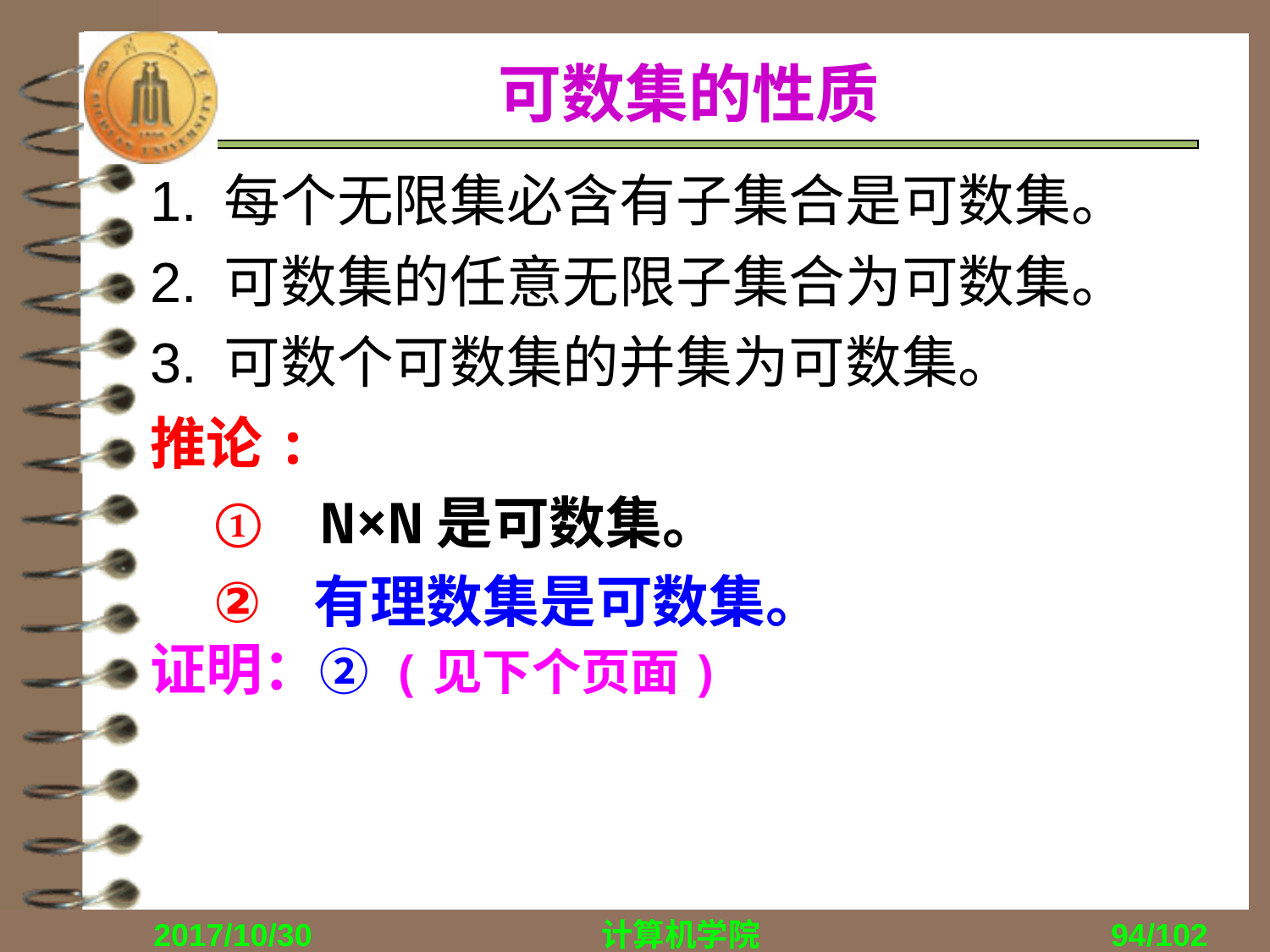

# 可数集的性质
每个无限集必含有子集合是可数集。
可数集的任意无限子集合为可数集。
可数个可数集的并集为可数集。
推论:
 N×N是可数集。
 有理数集是可数集。
证明：② (见下个页面)
2017/10/30
计算机学院
94/102